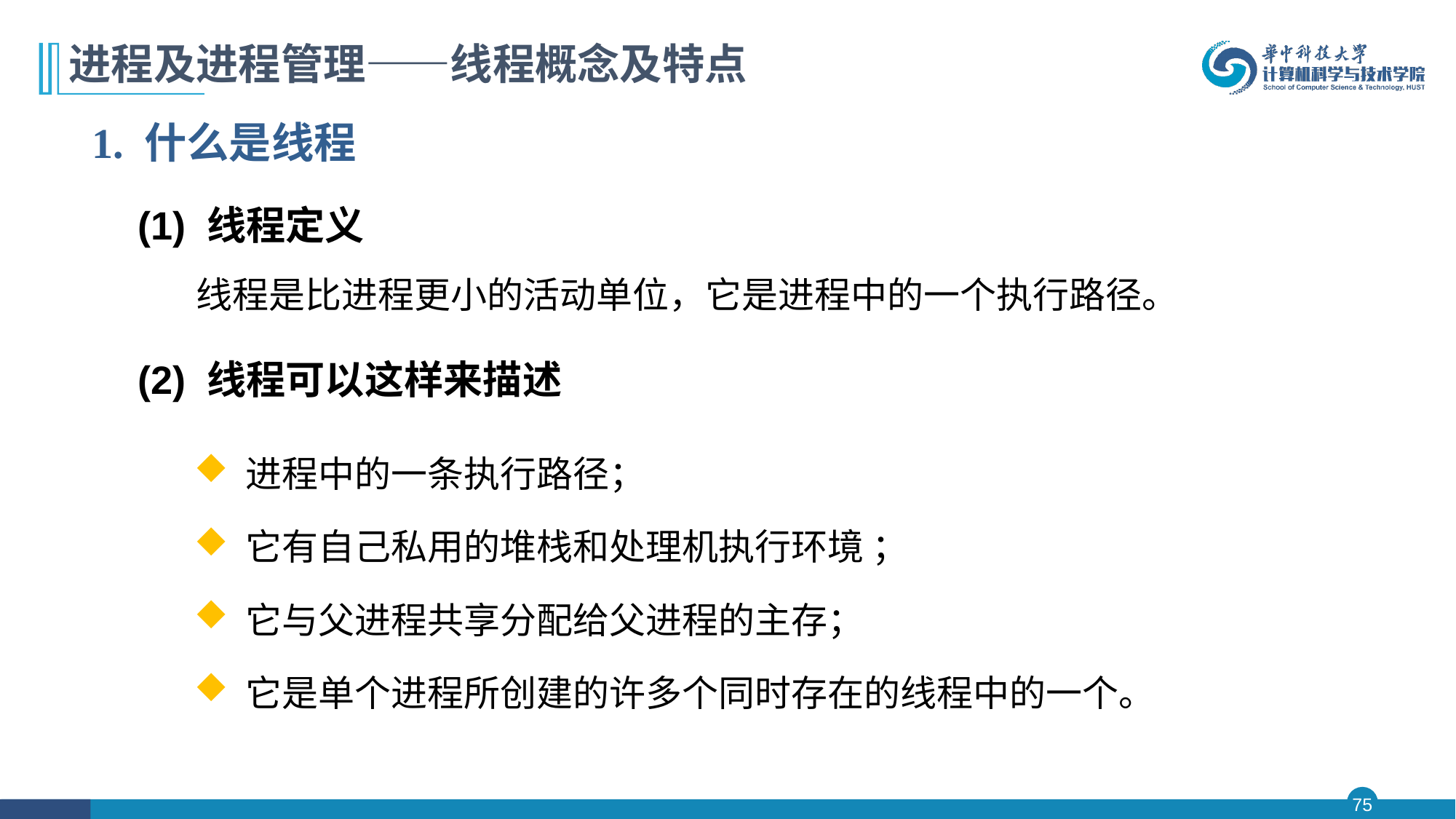

# 进程及进程管理——线程概念及特点
1. 什么是线程
(1) 线程定义
      线程是比进程更小的活动单位，它是进程中的一个执行路径。
(2) 线程可以这样来描述
 进程中的一条执行路径；
 它有自己私用的堆栈和处理机执行环境 ；
 它与父进程共享分配给父进程的主存；
 它是单个进程所创建的许多个同时存在的线程中的一个。